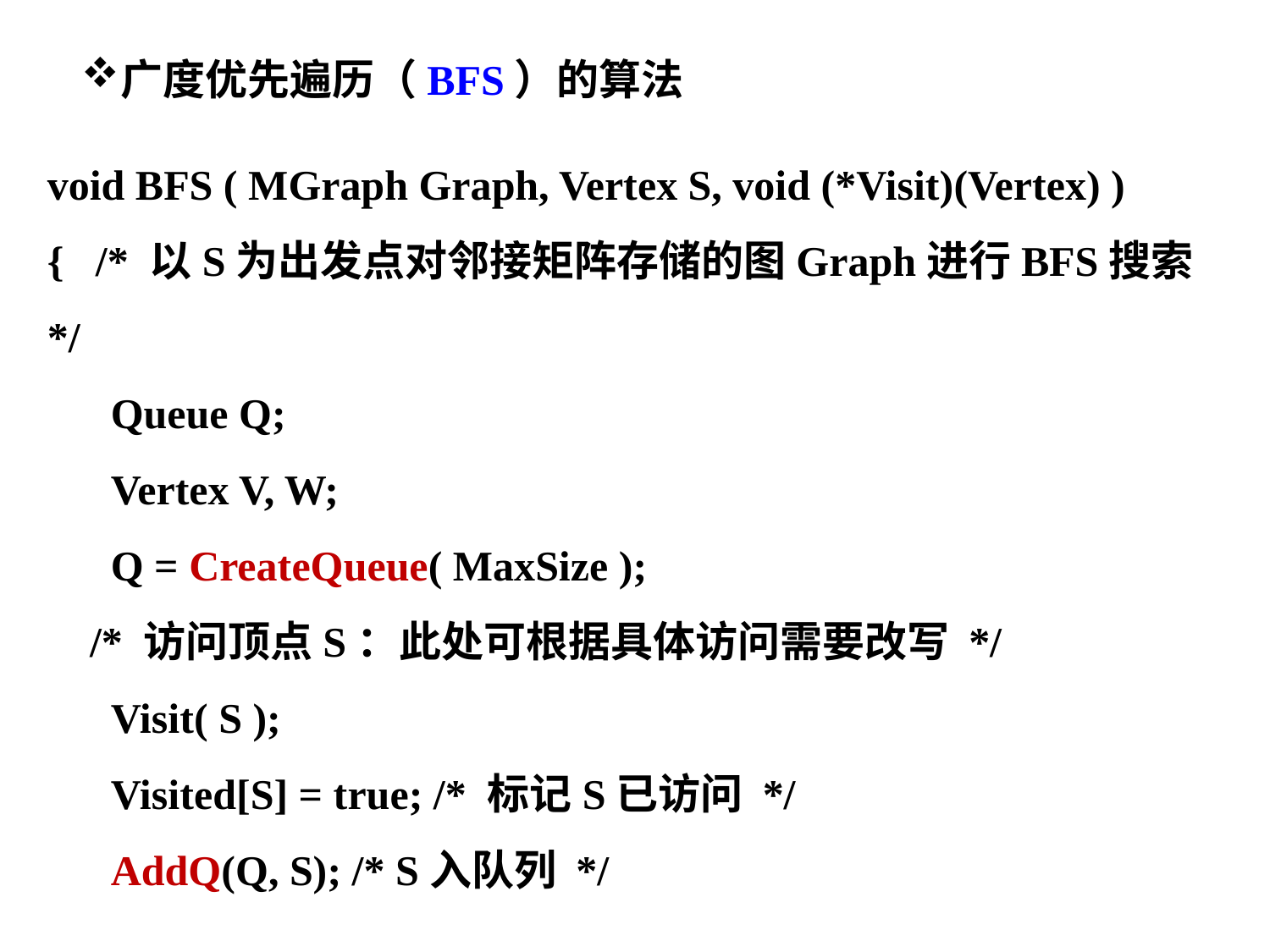

广度优先遍历（BFS）的算法
void BFS ( MGraph Graph, Vertex S, void (*Visit)(Vertex) )
{   /* 以S为出发点对邻接矩阵存储的图Graph进行BFS搜索 */
      Queue Q;
      Vertex V, W;
      Q = CreateQueue( MaxSize );
    /* 访问顶点S：此处可根据具体访问需要改写 */
      Visit( S );
      Visited[S] = true; /* 标记S已访问 */
      AddQ(Q, S); /* S入队列 */